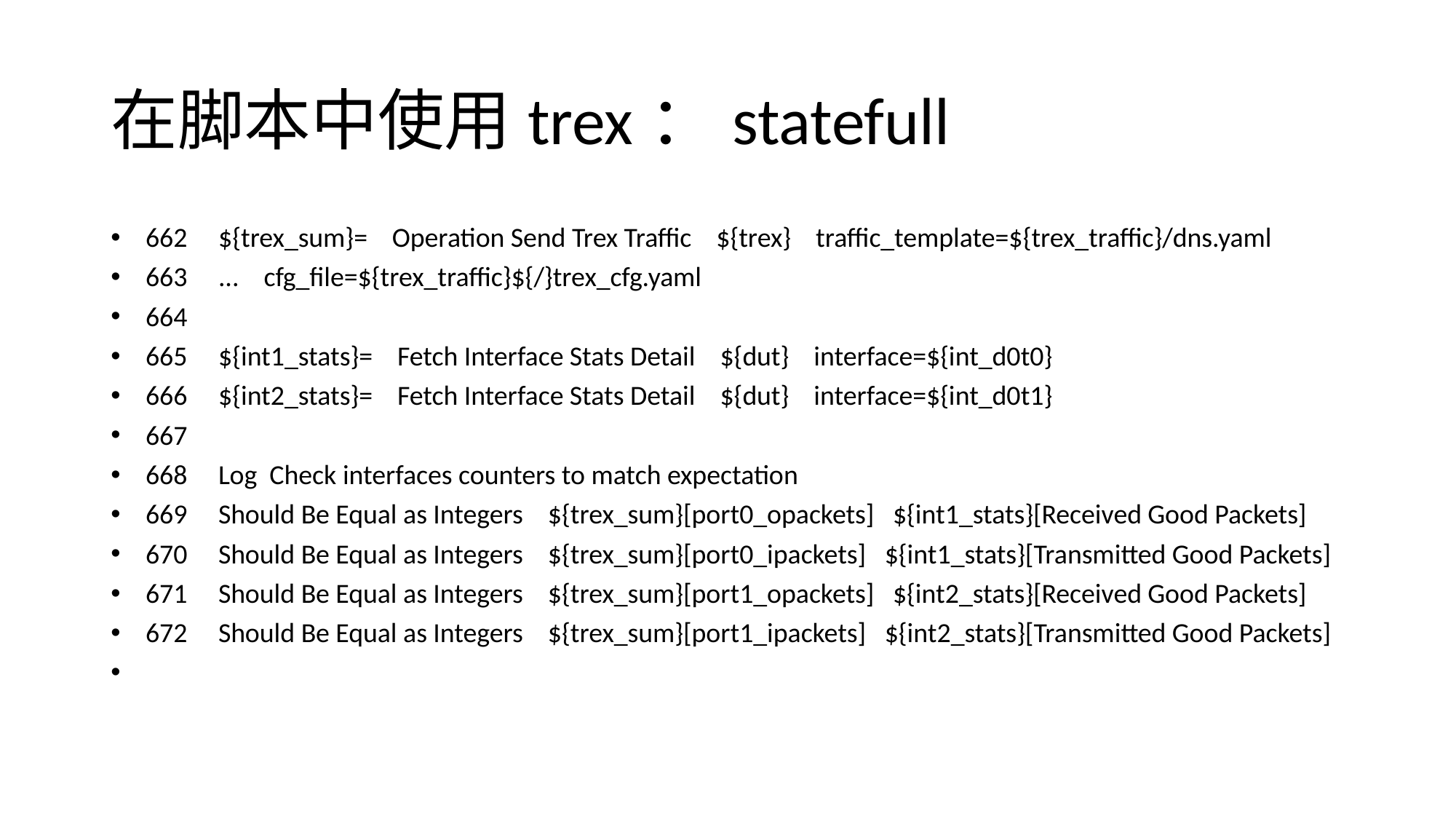

# 在脚本中使用trex：statefull
 662     ${trex_sum}=    Operation Send Trex Traffic    ${trex}    traffic_template=${trex_traffic}/dns.yaml
 663     ...    cfg_file=${trex_traffic}${/}trex_cfg.yaml
 664
 665     ${int1_stats}=    Fetch Interface Stats Detail    ${dut}    interface=${int_d0t0}
 666     ${int2_stats}=    Fetch Interface Stats Detail    ${dut}    interface=${int_d0t1}
 667
 668     Log  Check interfaces counters to match expectation
 669     Should Be Equal as Integers    ${trex_sum}[port0_opackets]   ${int1_stats}[Received Good Packets]
 670     Should Be Equal as Integers    ${trex_sum}[port0_ipackets]   ${int1_stats}[Transmitted Good Packets]
 671     Should Be Equal as Integers    ${trex_sum}[port1_opackets]   ${int2_stats}[Received Good Packets]
 672     Should Be Equal as Integers    ${trex_sum}[port1_ipackets]   ${int2_stats}[Transmitted Good Packets]